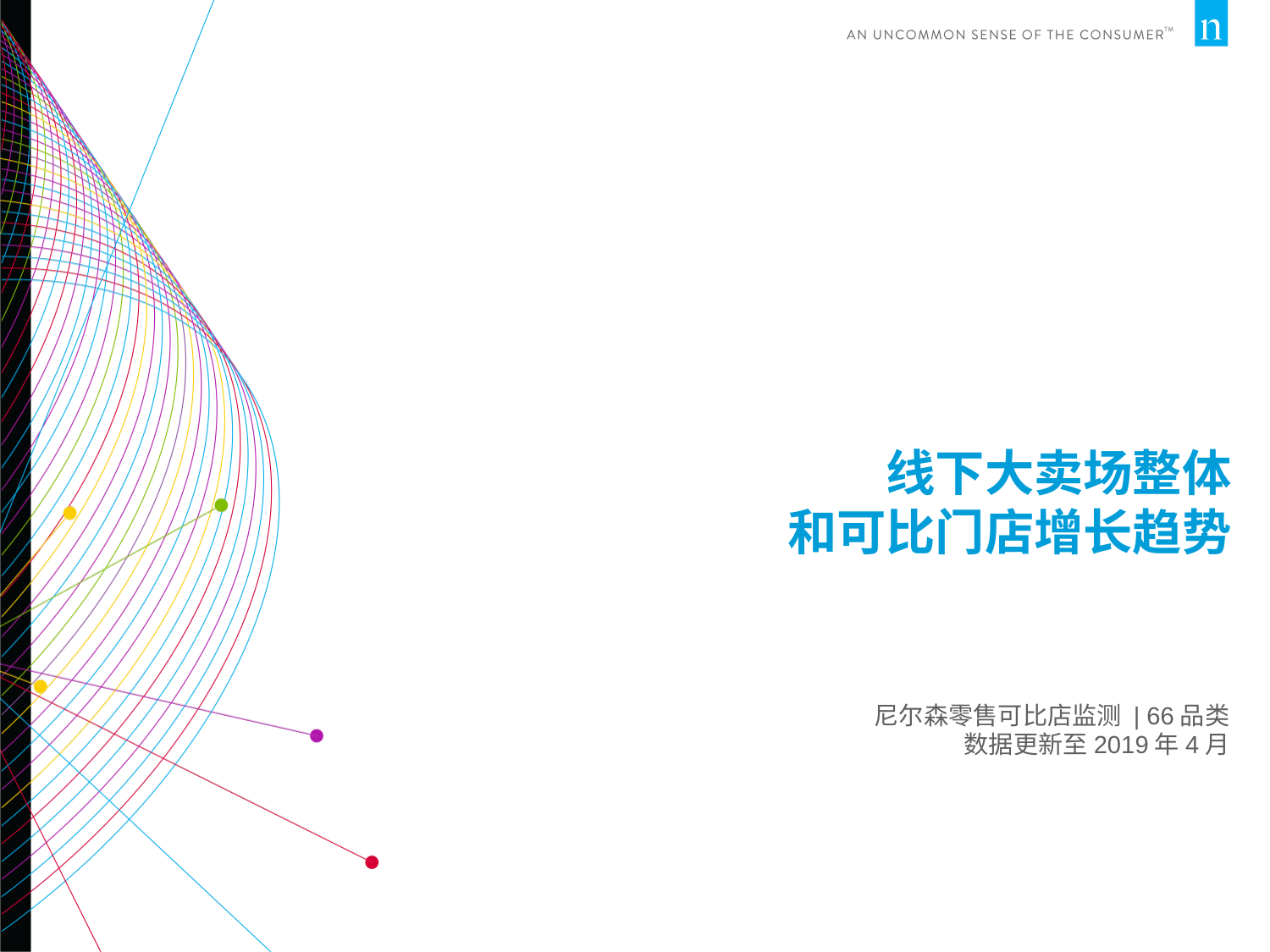

# 线下大卖场整体 和可比门店增长趋势
尼尔森零售可比店监测 | 66品类
数据更新至2019年4月